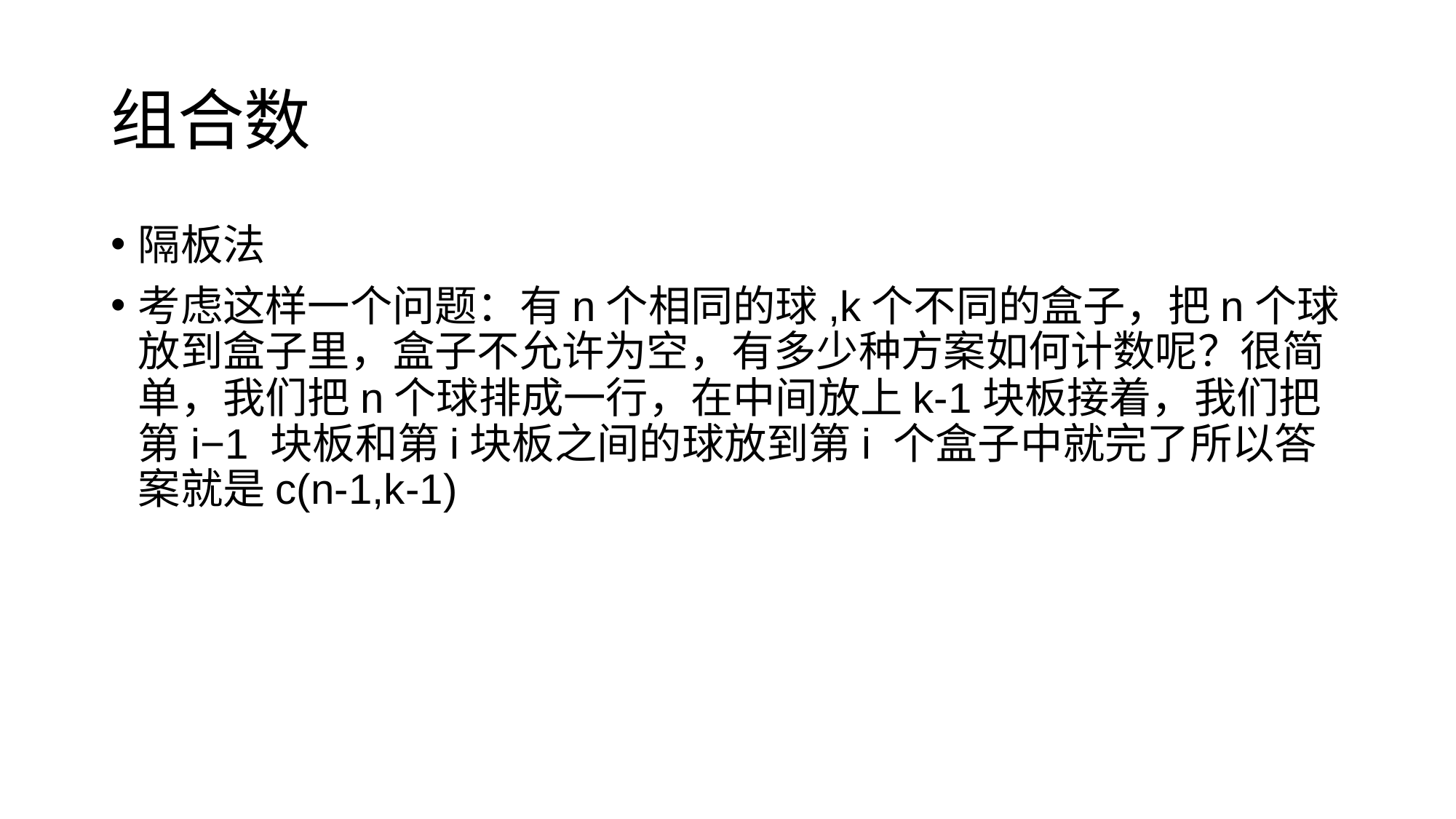

# 组合数
隔板法
考虑这样一个问题：有n个相同的球,k个不同的盒子，把n个球放到盒子里，盒子不允许为空，有多少种方案如何计数呢？很简单，我们把n个球排成一行，在中间放上k-1块板接着，我们把第i−1 块板和第i块板之间的球放到第i 个盒子中就完了所以答案就是c(n-1,k-1)